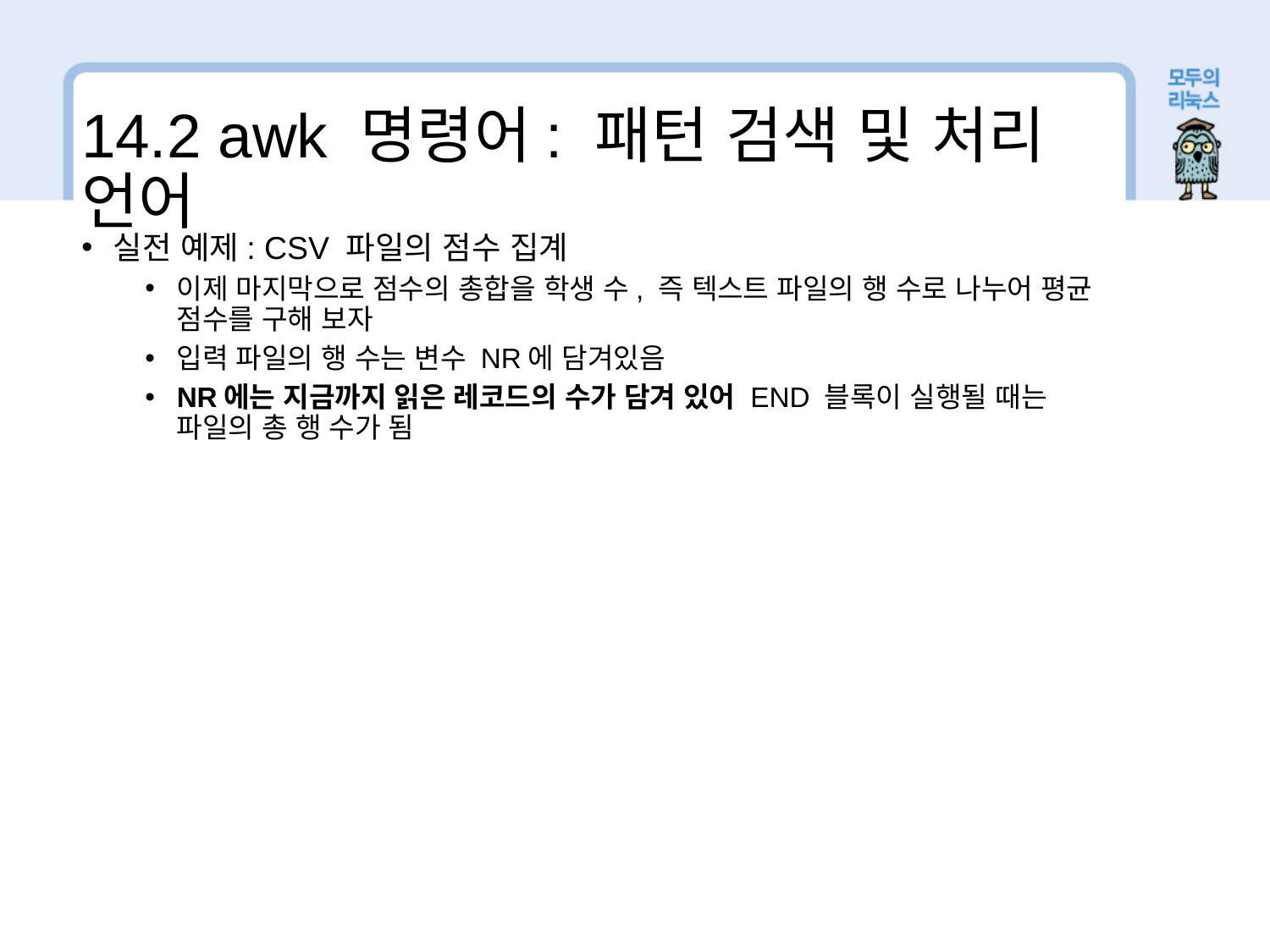

14.2 awk 명령어: 패턴 검색 및 처리 언어
실전 예제: CSV 파일의 점수 집계
이제 마지막으로 점수의 총합을 학생 수, 즉 텍스트 파일의 행 수로 나누어 평균 점수를 구해 보자
입력 파일의 행 수는 변수 NR에 담겨있음
NR에는 지금까지 읽은 레코드의 수가 담겨 있어 END 블록이 실행될 때는 파일의 총 행 수가 됨